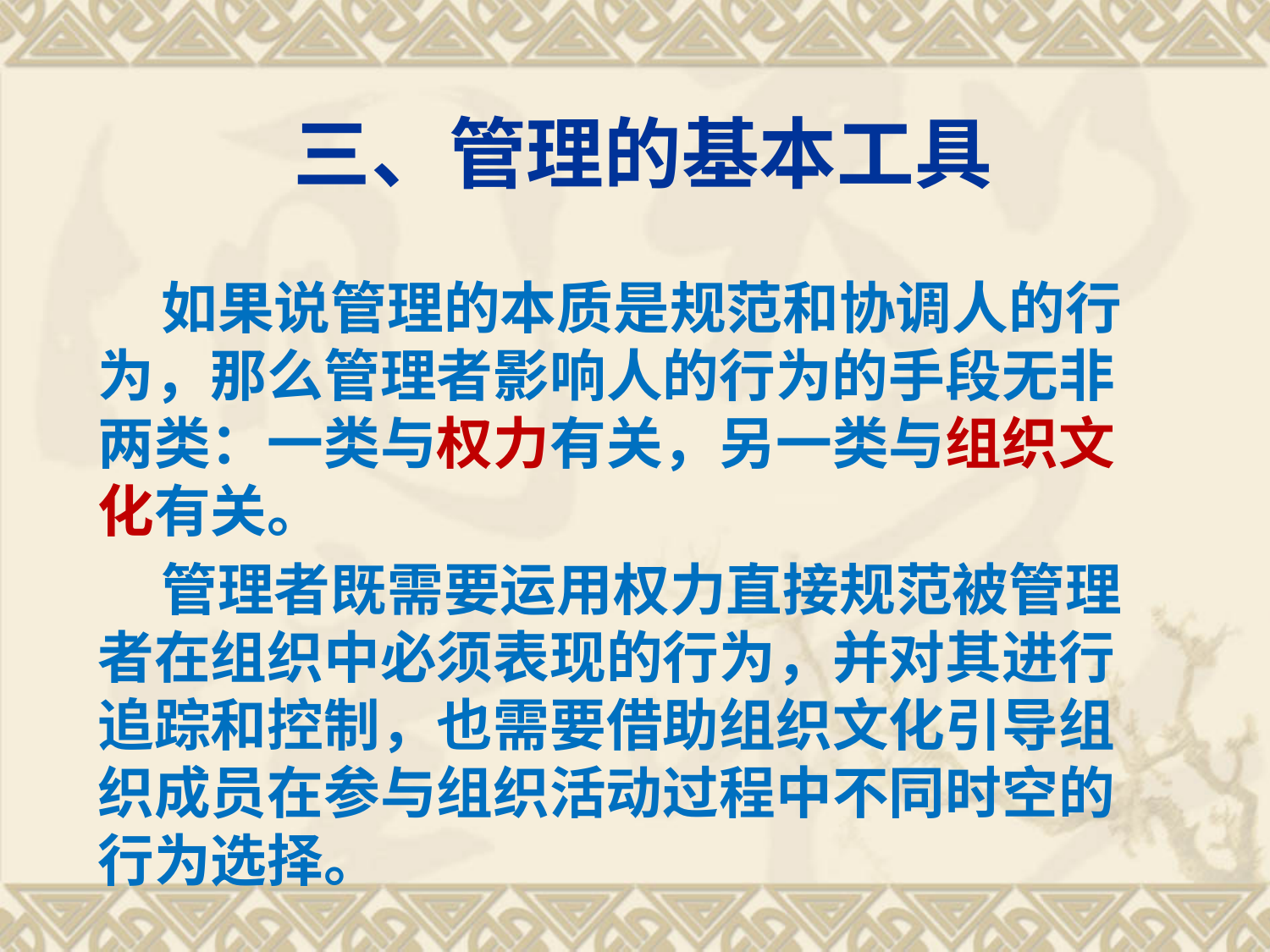

三、管理的基本工具
如果说管理的本质是规范和协调人的行为，那么管理者影响人的行为的手段无非两类：一类与权力有关，另一类与组织文化有关。
管理者既需要运用权力直接规范被管理者在组织中必须表现的行为，并对其进行追踪和控制，也需要借助组织文化引导组织成员在参与组织活动过程中不同时空的行为选择。